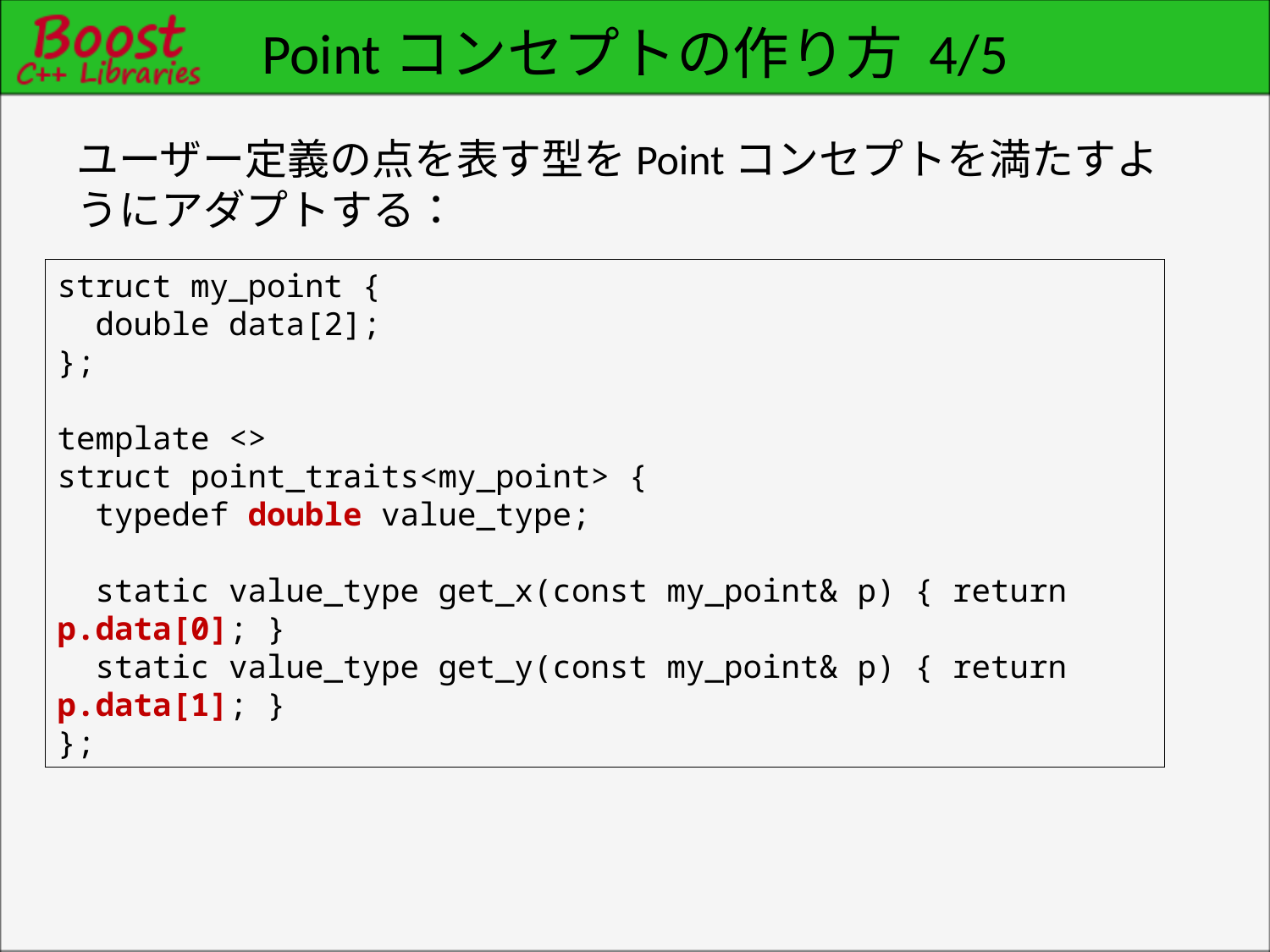

# Pointコンセプトの作り方 4/5
ユーザー定義の点を表す型をPointコンセプトを満たすようにアダプトする：
struct my_point {
  double data[2];
};

template <>
struct point_traits<my_point> {
  typedef double value_type;

  static value_type get_x(const my_point& p) { return p.data[0]; }
  static value_type get_y(const my_point& p) { return p.data[1]; }
};